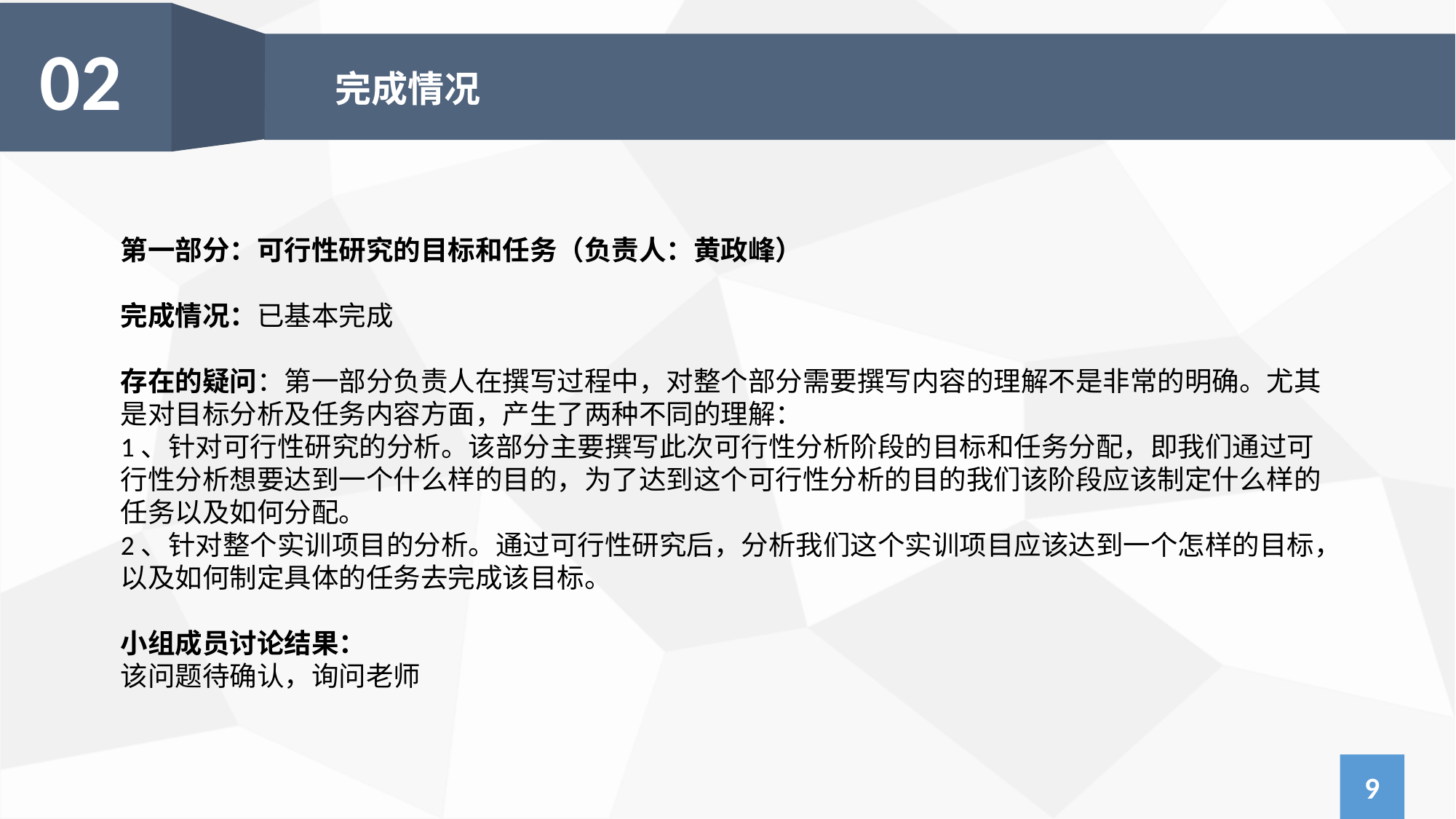

02

完成情况

第一部分：可行性研究的目标和任务（负责人：黄政峰）

完成情况：已基本完成

存在的疑问：第一部分负责人在撰写过程中，对整个部分需要撰写内容的理解不是非常的明确。尤其是对目标分析及任务内容方面，产生了两种不同的理解：
1、针对可行性研究的分析。该部分主要撰写此次可行性分析阶段的目标和任务分配，即我们通过可行性分析想要达到一个什么样的目的，为了达到这个可行性分析的目的我们该阶段应该制定什么样的任务以及如何分配。
2、针对整个实训项目的分析。通过可行性研究后，分析我们这个实训项目应该达到一个怎样的目标，以及如何制定具体的任务去完成该目标。

小组成员讨论结果：
该问题待确认，询问老师

9